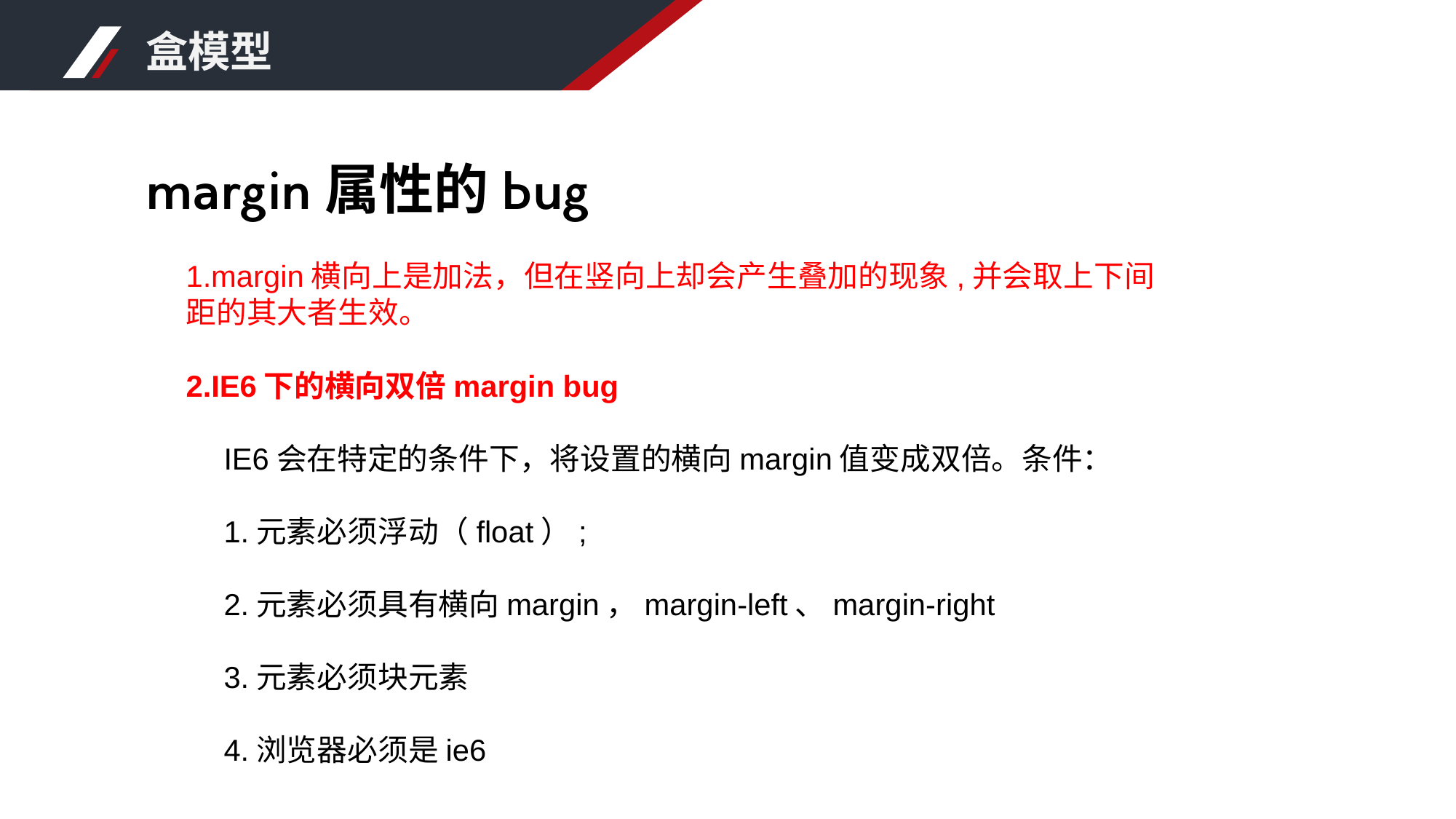

盒模型
# margin属性的bug
1.margin横向上是加法，但在竖向上却会产生叠加的现象,并会取上下间
距的其大者生效。

2.IE6下的横向双倍margin bug
IE6会在特定的条件下，将设置的横向margin值变成双倍。条件：
1.元素必须浮动（float）;
2.元素必须具有横向margin，margin-left、margin-right
3.元素必须块元素
4.浏览器必须是ie6